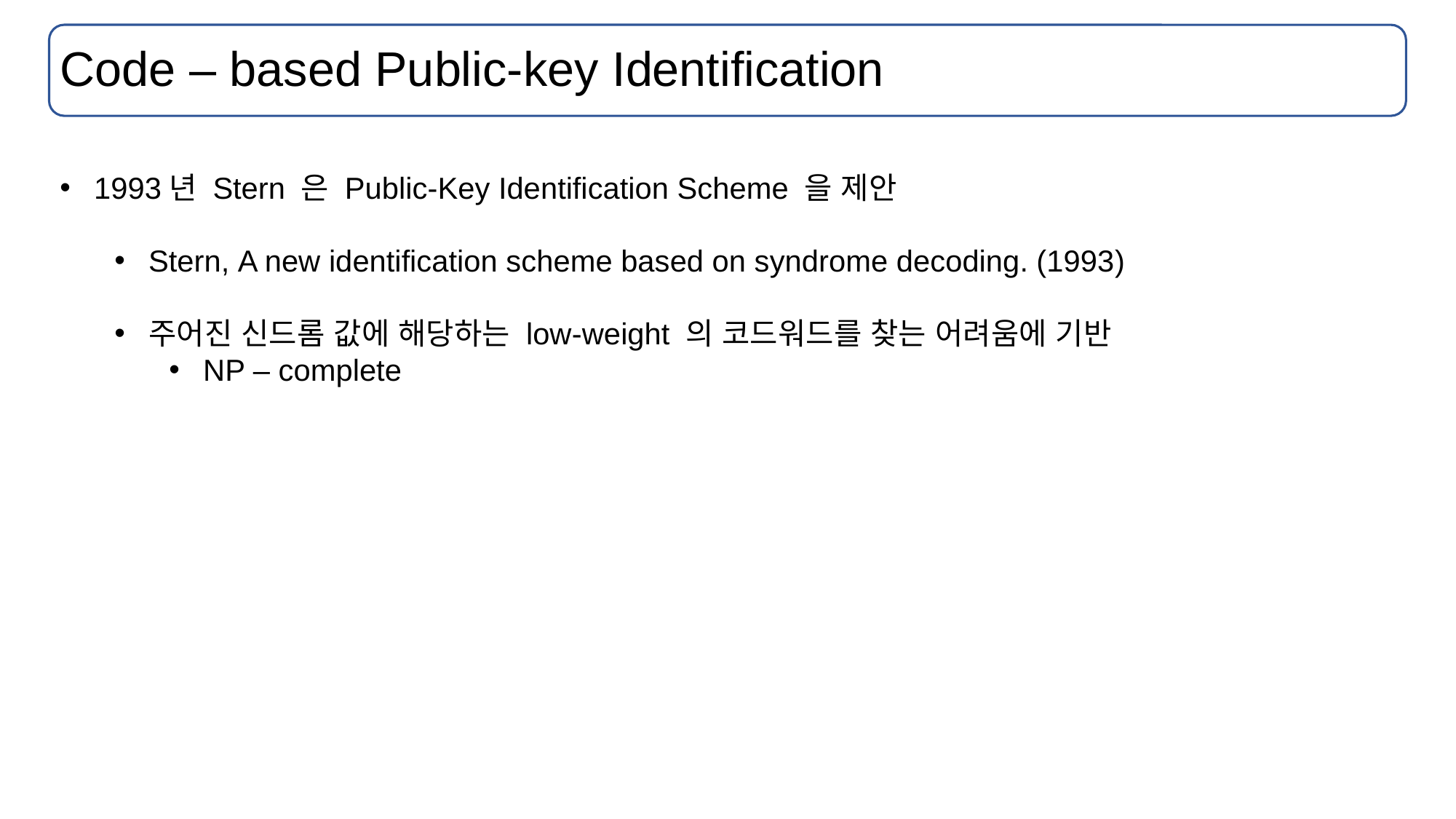

# Code – based Public-key Identification
1993년 Stern 은 Public-Key Identification Scheme 을 제안

Stern, A new identification scheme based on syndrome decoding. (1993)

주어진 신드롬 값에 해당하는 low-weight 의 코드워드를 찾는 어려움에 기반
NP – complete